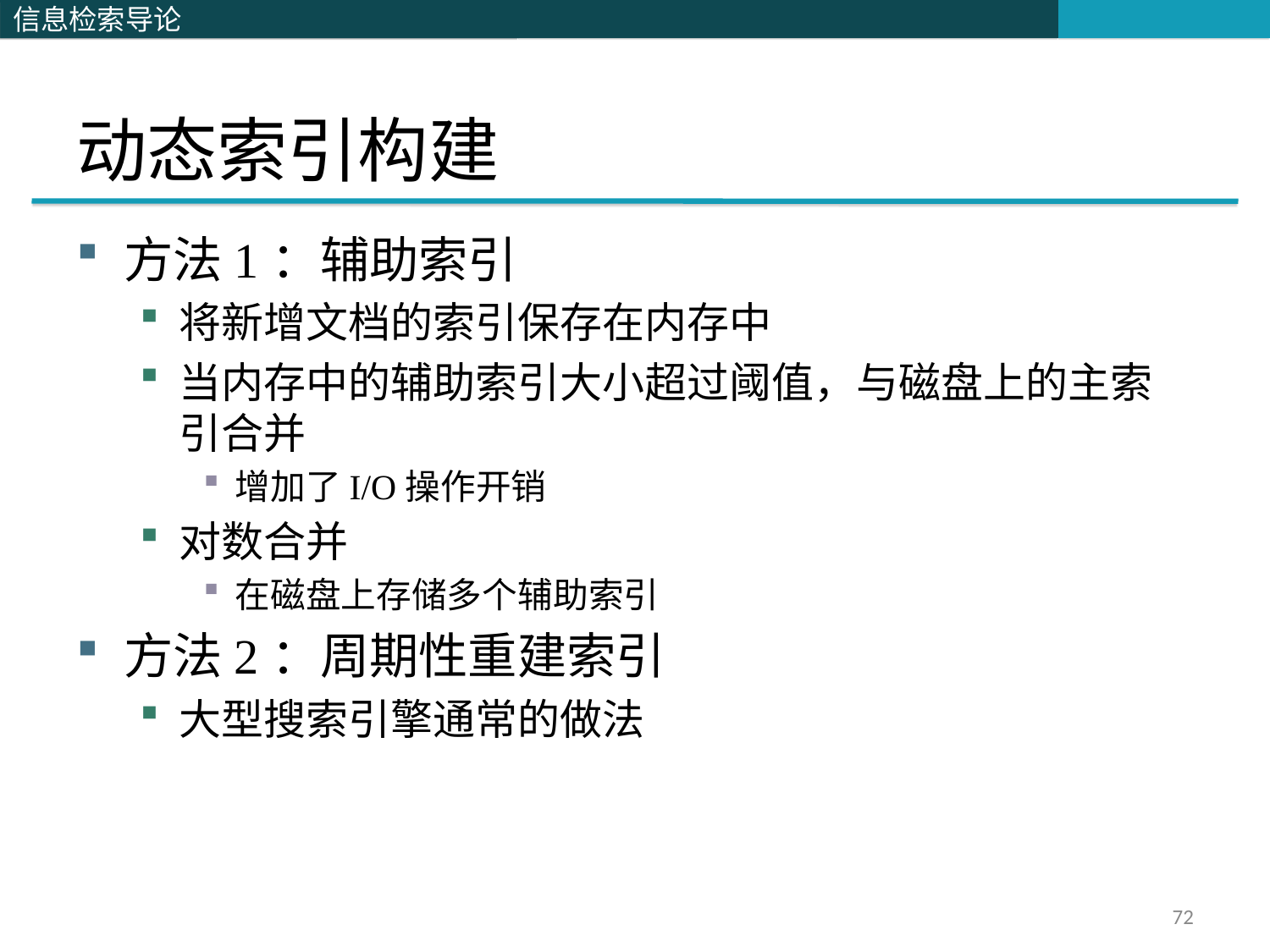

# 动态索引构建
方法1：辅助索引
将新增文档的索引保存在内存中
当内存中的辅助索引大小超过阈值，与磁盘上的主索引合并
增加了I/O操作开销
对数合并
在磁盘上存储多个辅助索引
方法2：周期性重建索引
大型搜索引擎通常的做法

72